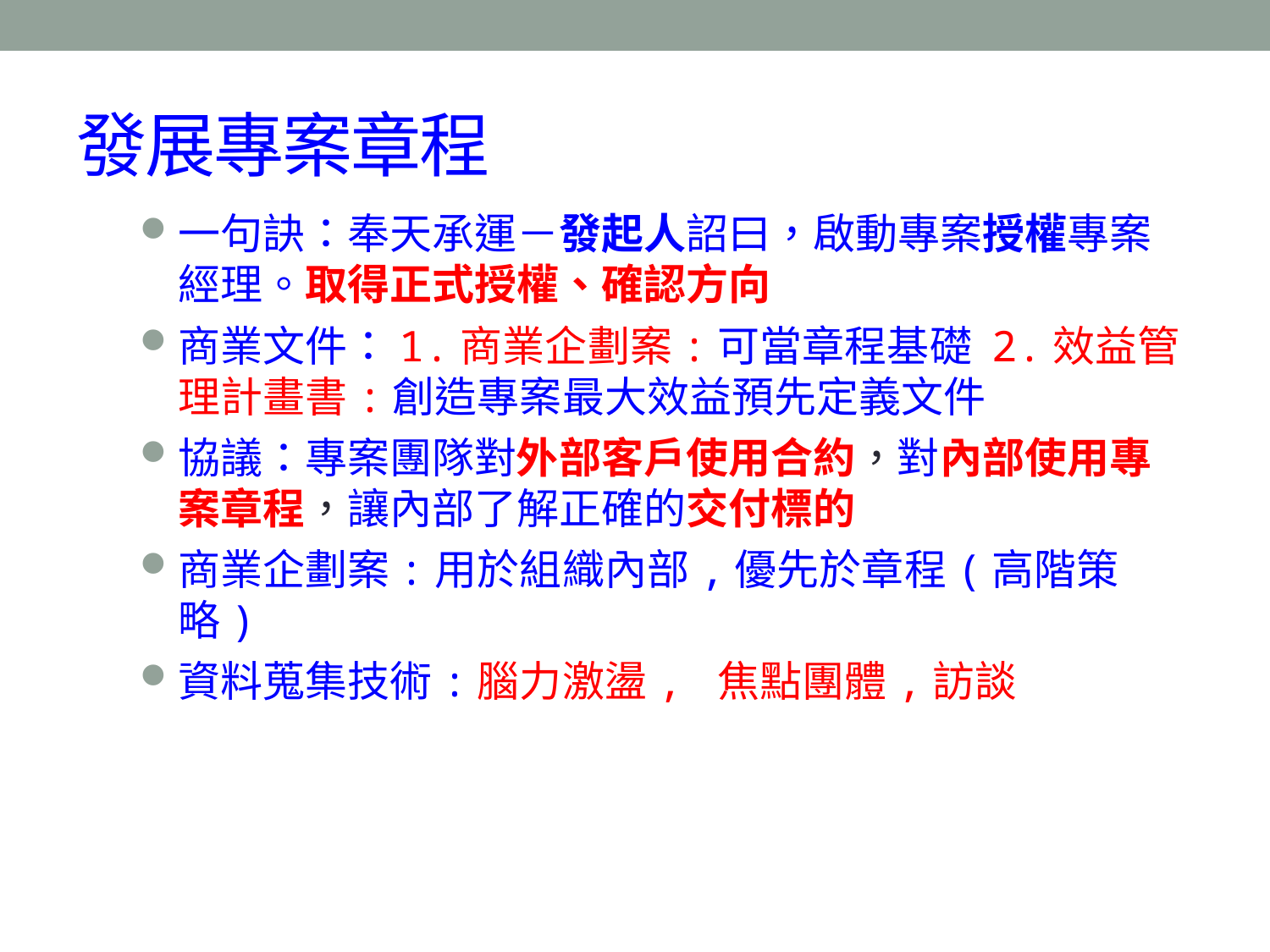

# 發展專案章程
一句訣：奉天承運－發起人詔曰，啟動專案授權專案經理。取得正式授權、確認方向
商業文件：1.商業企劃案:可當章程基礎 2.效益管理計畫書:創造專案最大效益預先定義文件
協議：專案團隊對外部客戶使用合約，對內部使用專案章程，讓內部了解正確的交付標的
商業企劃案:用於組織內部,優先於章程(高階策略)
資料蒐集技術:腦力激盪, 焦點團體,訪談